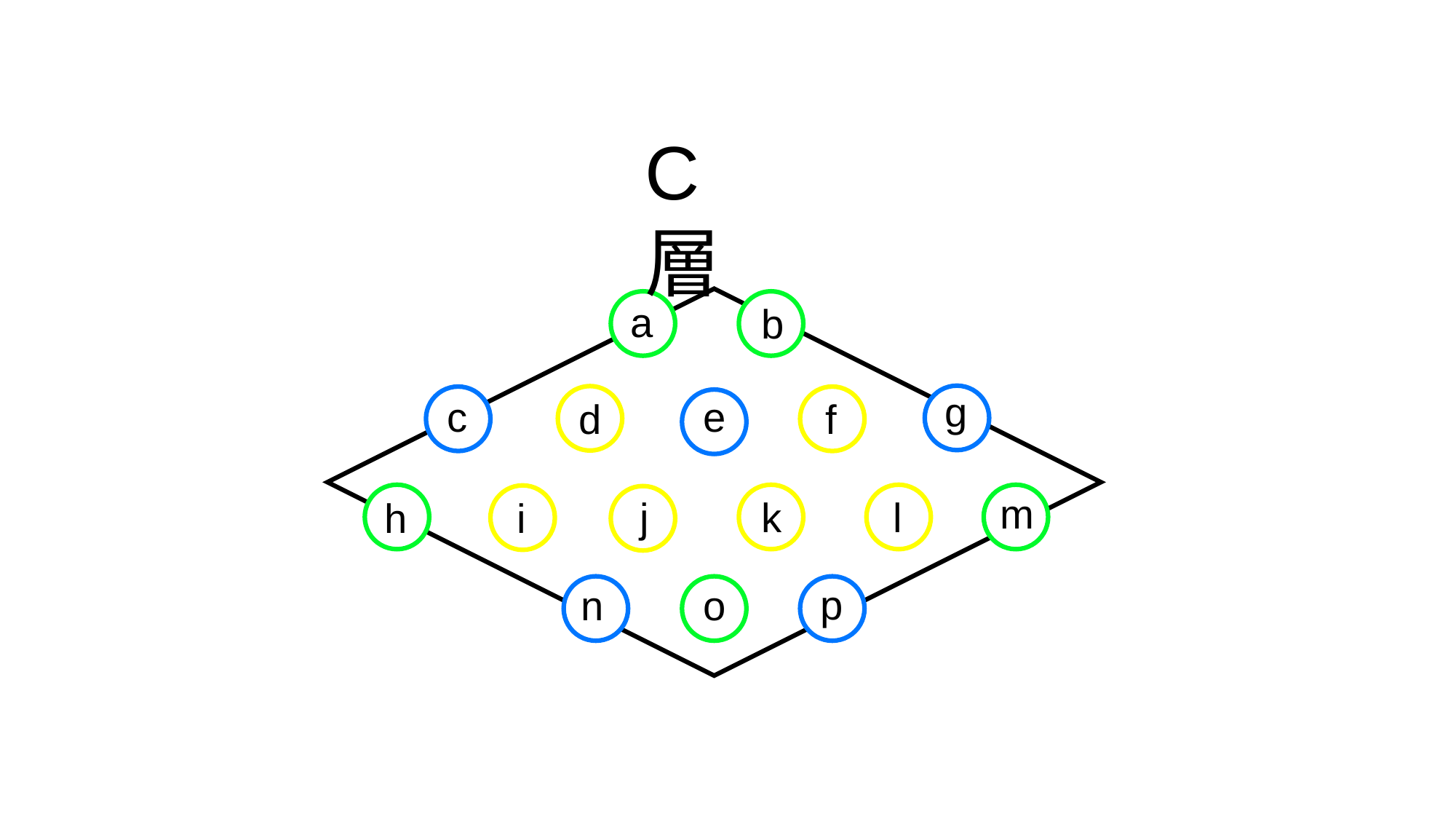

C 層

a

b
g
e
c

f
d

m

l
j
k
h
i
p
n
o